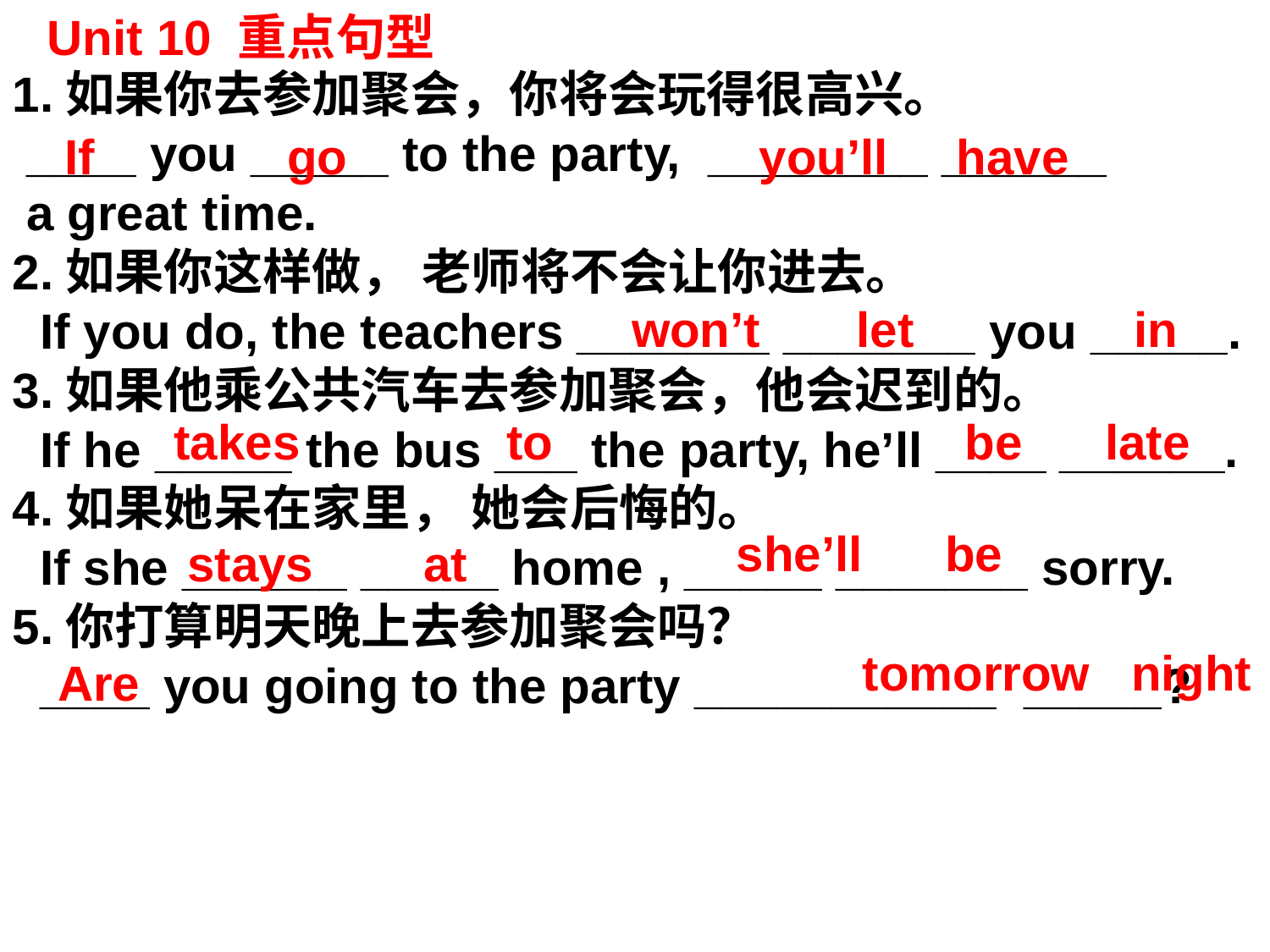

Unit 10 重点句型
1.如果你去参加聚会，你将会玩得很高兴。
 ____ you _____ to the party,  ________ ______
 a great time.
2.如果你这样做， 老师将不会让你进去。
  If you do, the teachers _______ _______ you _____.
3.如果他乘公共汽车去参加聚会，他会迟到的。
  If he _____ the bus ___ the party, he’ll ____ ______.
4.如果她呆在家里， 她会后悔的。
  If she ______ _____ home , _____ _______ sorry.
5.你打算明天晚上去参加聚会吗？
  ____ you going to the party ___________  _____?
If              go                              you’ll     have
                                             won’t       let                in
   takes               to                              be      late
 she’ll      be
stays        at
                                                     tomorrow   night
Are